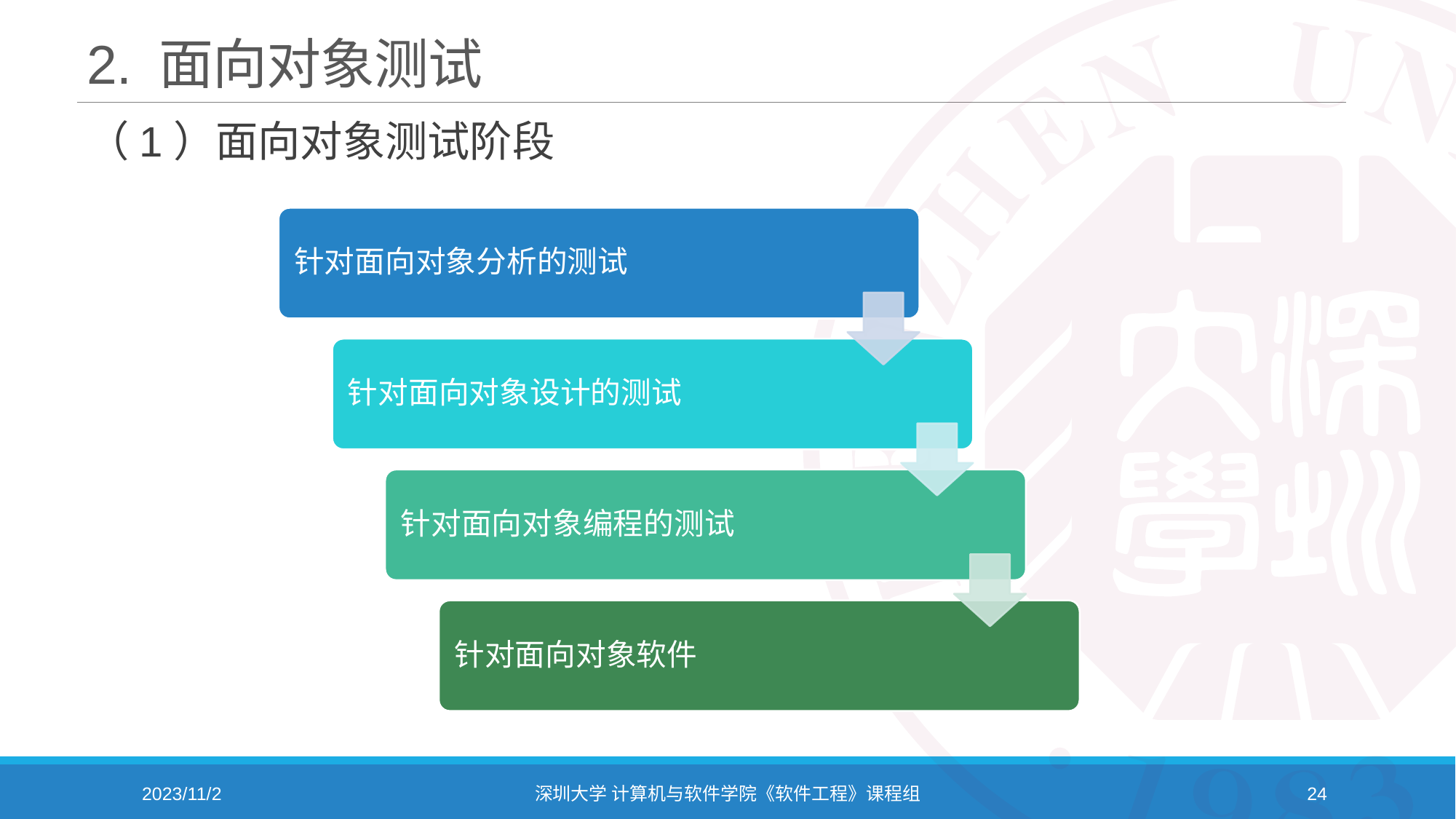

# 2. 面向对象测试
（1）面向对象测试阶段

针对面向对象分析的测试
针对面向对象设计的测试
针对面向对象编程的测试
针对面向对象软件

2023/11/2
深圳大学 计算机与软件学院《软件工程》课程组
24